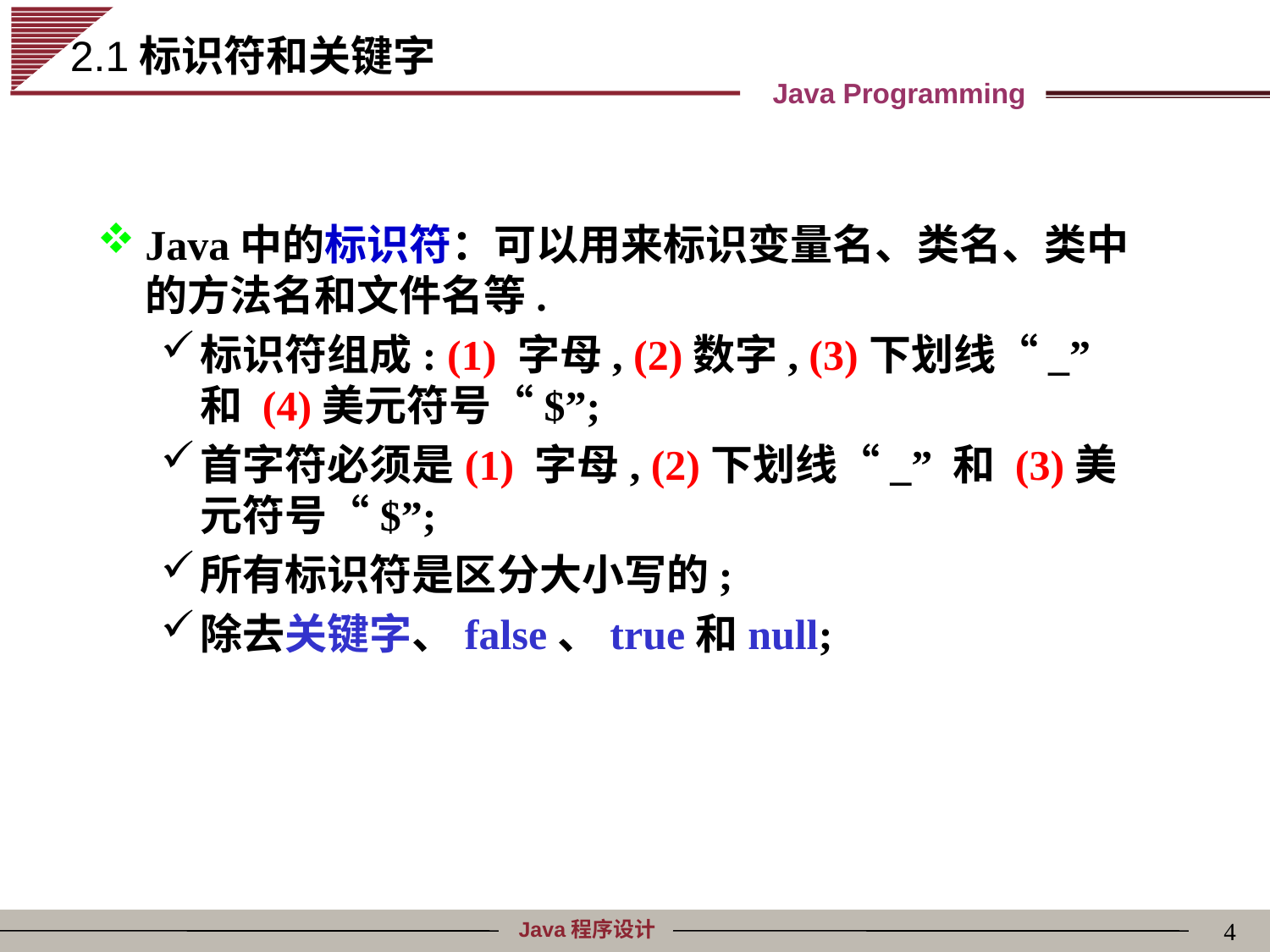

# 2.1标识符和关键字
Java中的标识符：可以用来标识变量名、类名、类中的方法名和文件名等.
标识符组成: (1) 字母, (2)数字, (3)下划线“_” 和 (4)美元符号“$”;
首字符必须是(1) 字母, (2)下划线“_” 和 (3)美元符号“$”;
所有标识符是区分大小写的;
除去关键字、false、true和null;